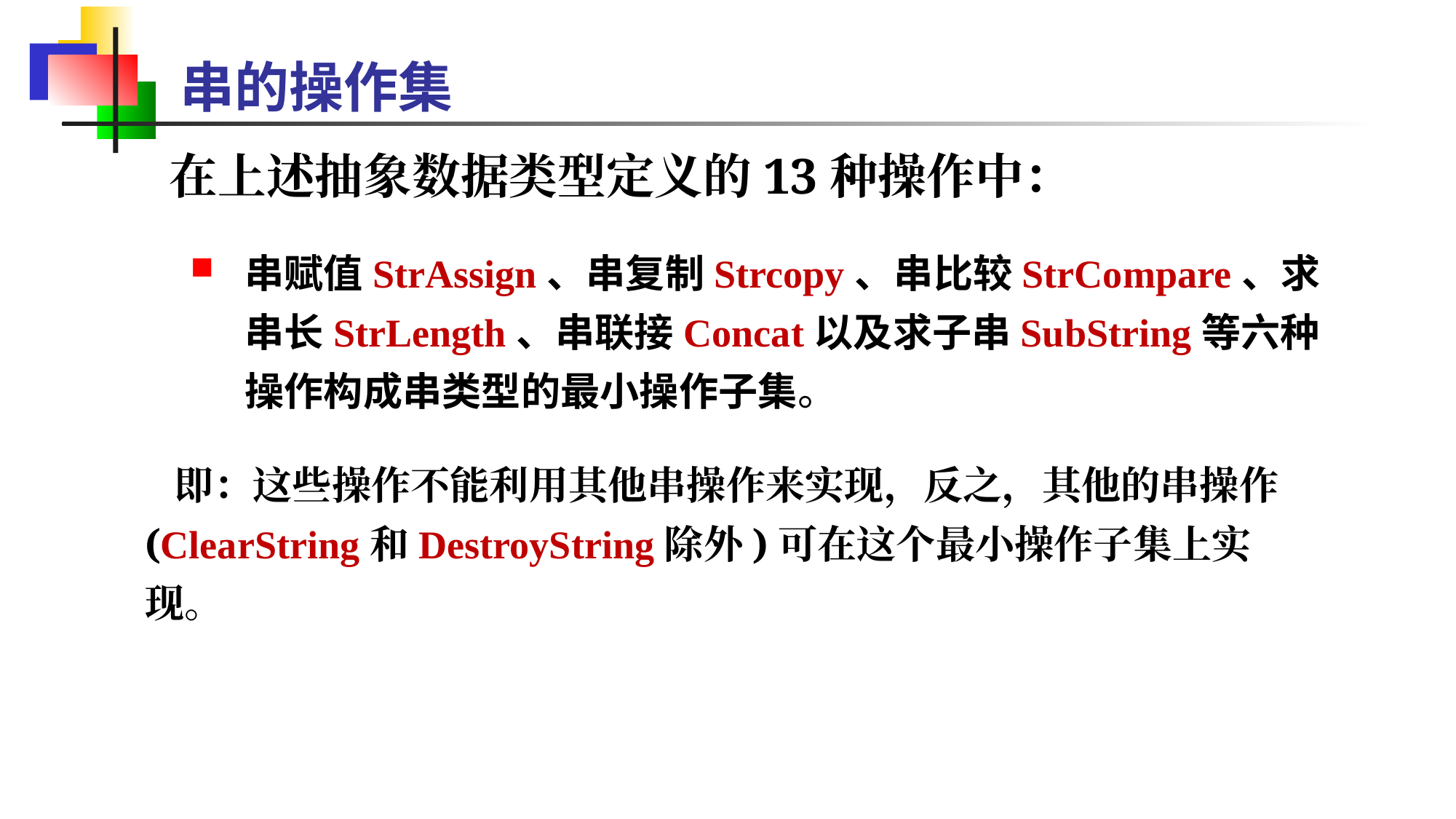

串的操作集
在上述抽象数据类型定义的13种操作中：
串赋值StrAssign、串复制Strcopy、串比较StrCompare、求串长StrLength、串联接Concat以及求子串SubString等六种操作构成串类型的最小操作子集。
  即：这些操作不能利用其他串操作来实现，反之，其他的串操作(ClearString和DestroyString除外)可在这个最小操作子集上实现。